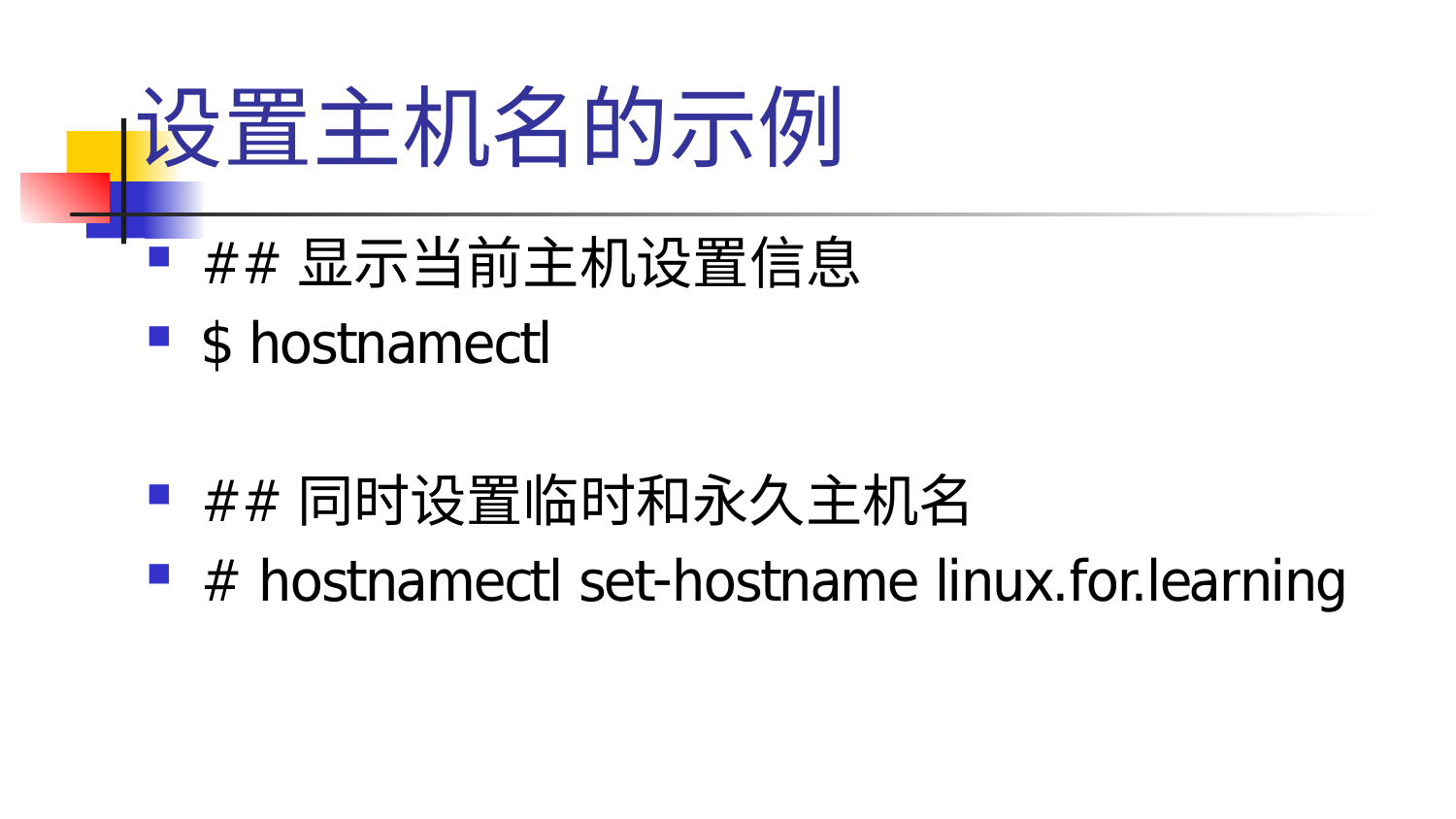

# 设置主机名的示例
##显示当前主机设置信息
$ hostnamectl

##同时设置临时和永久主机名
# hostnamectl set-hostname linux.for.learning